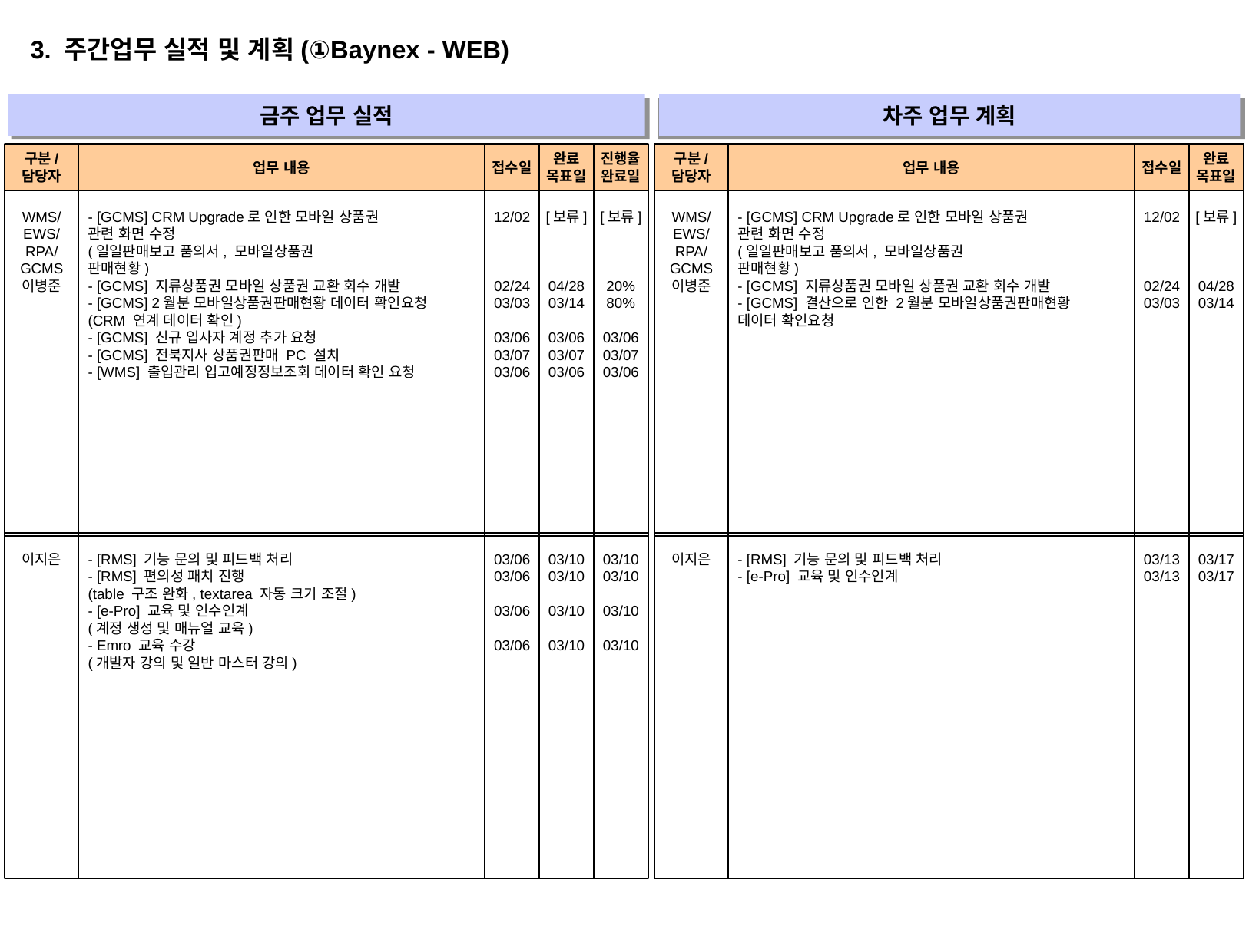

3. 주간업무 실적 및 계획(①Baynex - WEB)
금주 업무 실적
차주 업무 계획
" "
" "
구분/
담당자
업무 내용
접수일
완료
목표일
진행율
완료일
구분/
담당자
업무 내용
접수일
완료
목표일
WMS/
EWS/
RPA/
GCMS
이병준

- [GCMS] CRM Upgrade로 인한 모바일 상품권
관련 화면 수정
(일일판매보고 품의서, 모바일상품권
판매현황)
- [GCMS] 지류상품권 모바일 상품권 교환 회수 개발
- [GCMS] 2월분 모바일상품권판매현황 데이터 확인요청
(CRM 연계 데이터 확인)
- [GCMS] 신규 입사자 계정 추가 요청
- [GCMS] 전북지사 상품권판매 PC 설치
- [WMS] 출입관리 입고예정정보조회 데이터 확인 요청
12/02
02/24
03/03
03/06
03/07
03/06
[보류]
04/28
03/14
03/06
03/07
03/06
[보류]
20%
80%
03/06
03/07
03/06
WMS/
EWS/
RPA/
GCMS
이병준

- [GCMS] CRM Upgrade로 인한 모바일 상품권
관련 화면 수정
(일일판매보고 품의서, 모바일상품권
판매현황)
- [GCMS] 지류상품권 모바일 상품권 교환 회수 개발
- [GCMS] 결산으로 인한 2월분 모바일상품권판매현황
데이터 확인요청
12/02
02/24
03/03
[보류]
04/28
03/14
이지은

- [RMS] 기능 문의 및 피드백 처리
- [RMS] 편의성 패치 진행
(table 구조 완화, textarea 자동 크기 조절)
- [e-Pro] 교육 및 인수인계
(계정 생성 및 매뉴얼 교육)
- Emro 교육 수강
(개발자 강의 및 일반 마스터 강의)
03/06
03/06
03/06
03/06
03/10
03/10
03/10
03/10
03/10
03/10
03/10
03/10
이지은

- [RMS] 기능 문의 및 피드백 처리
- [e-Pro] 교육 및 인수인계
03/13
03/13
03/17
03/17